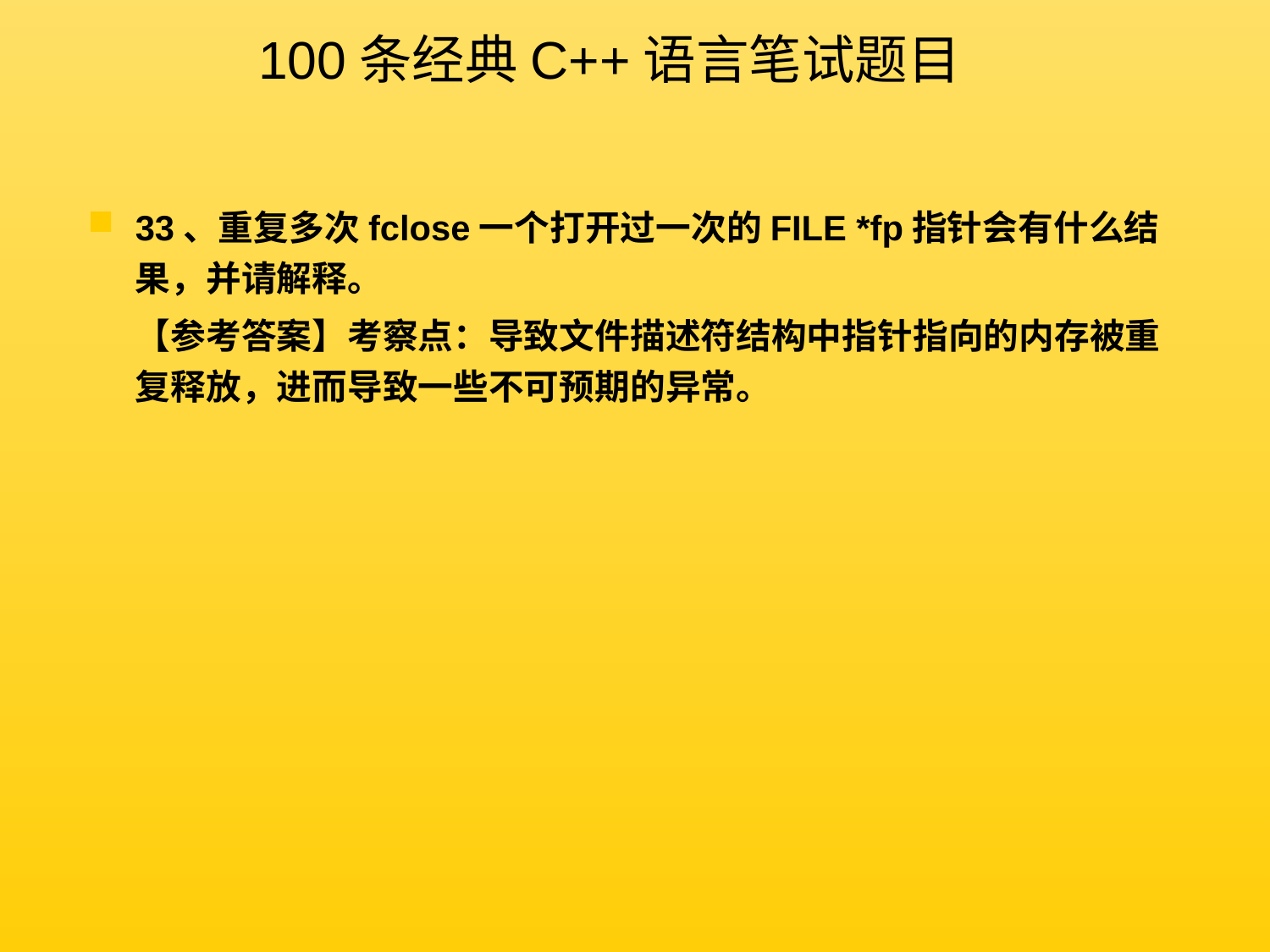

100条经典C++语言笔试题目
33、重复多次fclose一个打开过一次的FILE *fp指针会有什么结果，并请解释。
	【参考答案】考察点：导致文件描述符结构中指针指向的内存被重复释放，进而导致一些不可预期的异常。